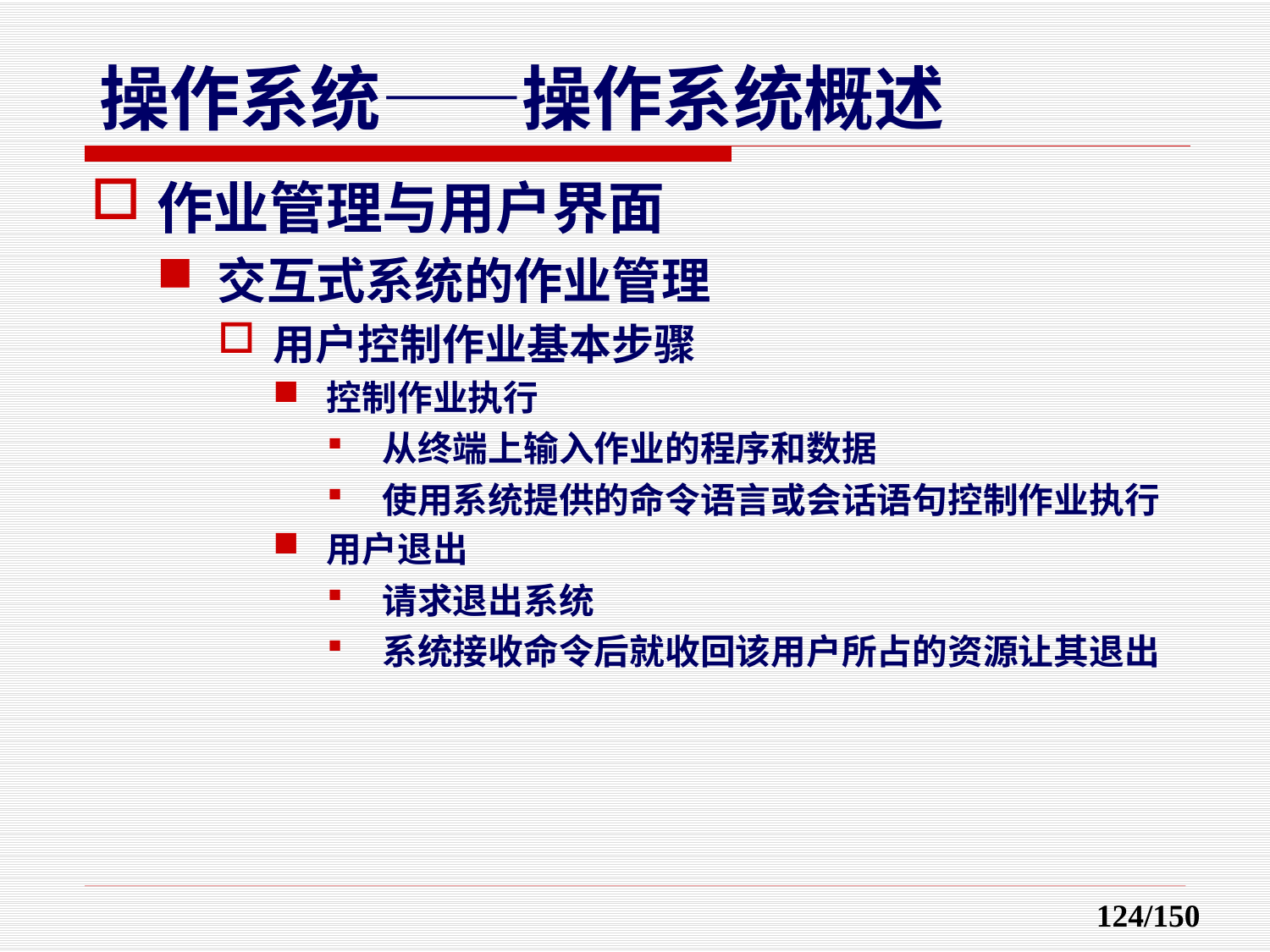

作业管理与用户界面
交互式系统的作业管理
用户控制作业基本步骤
控制作业执行
从终端上输入作业的程序和数据
使用系统提供的命令语言或会话语句控制作业执行
用户退出
请求退出系统
系统接收命令后就收回该用户所占的资源让其退出